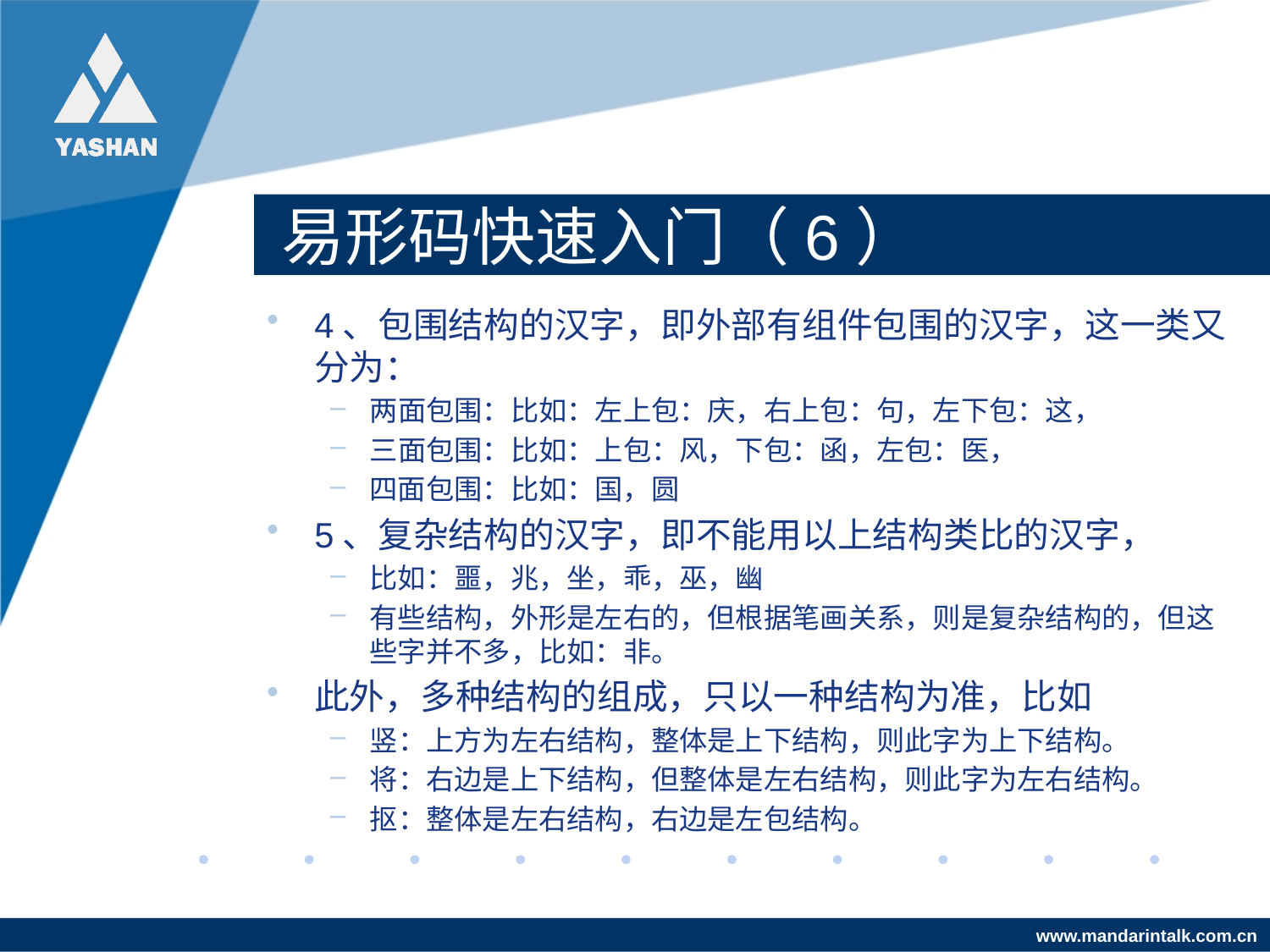

# 易形码快速入门（6）
4、包围结构的汉字，即外部有组件包围的汉字，这一类又分为：
两面包围：比如：左上包：庆，右上包：句，左下包：这，
三面包围：比如：上包：风，下包：函，左包：医，
四面包围：比如：国，圆
5、复杂结构的汉字，即不能用以上结构类比的汉字，
比如：噩，兆，坐，乖，巫，幽
有些结构，外形是左右的，但根据笔画关系，则是复杂结构的，但这些字并不多，比如：非。
此外，多种结构的组成，只以一种结构为准，比如
竖：上方为左右结构，整体是上下结构，则此字为上下结构。
将：右边是上下结构，但整体是左右结构，则此字为左右结构。
抠：整体是左右结构，右边是左包结构。